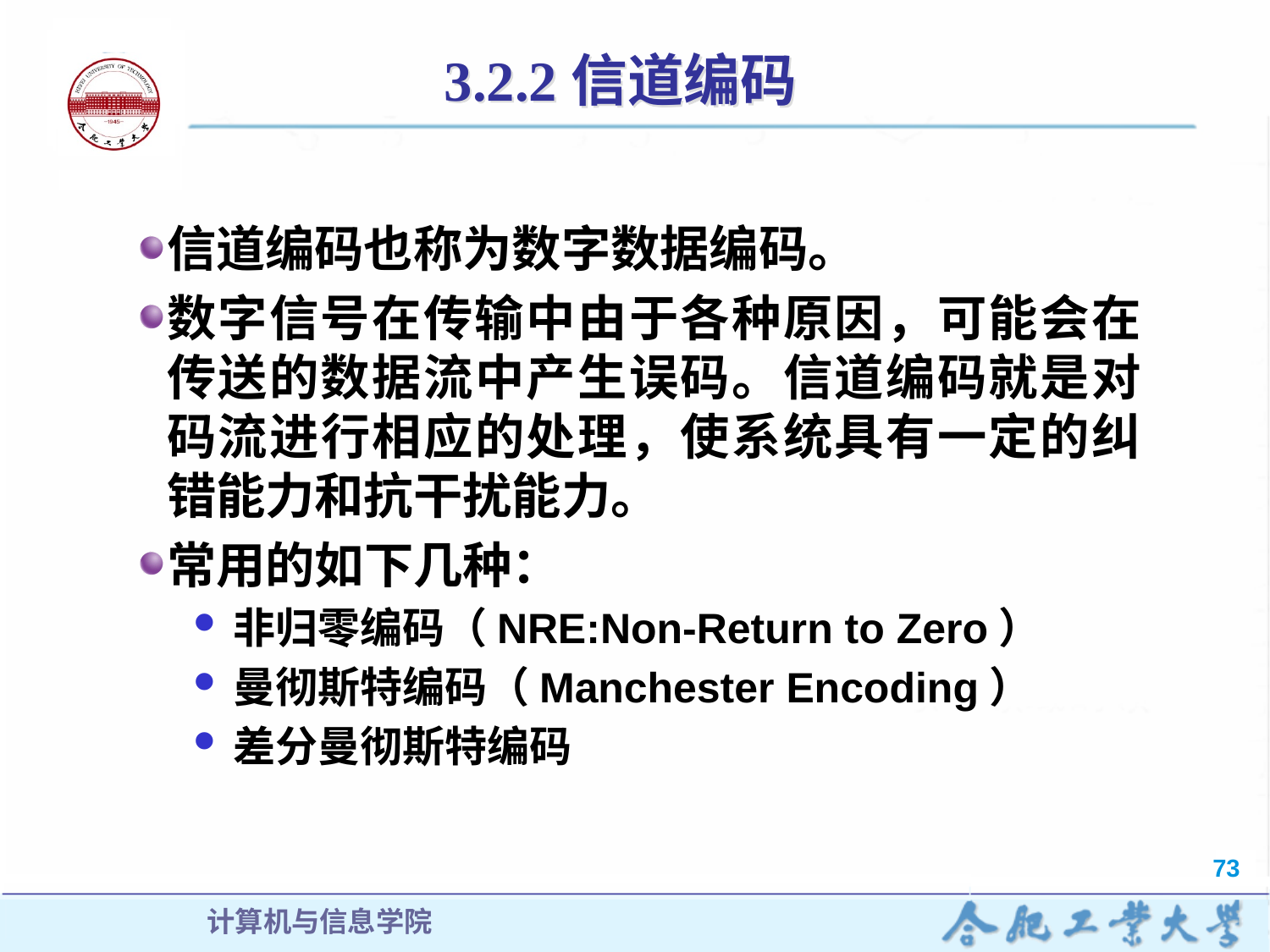

# 3.2.2信道编码
信道编码也称为数字数据编码。
数字信号在传输中由于各种原因，可能会在传送的数据流中产生误码。信道编码就是对码流进行相应的处理，使系统具有一定的纠错能力和抗干扰能力。
常用的如下几种：
非归零编码（NRE:Non-Return to Zero）
曼彻斯特编码（Manchester Encoding）
差分曼彻斯特编码